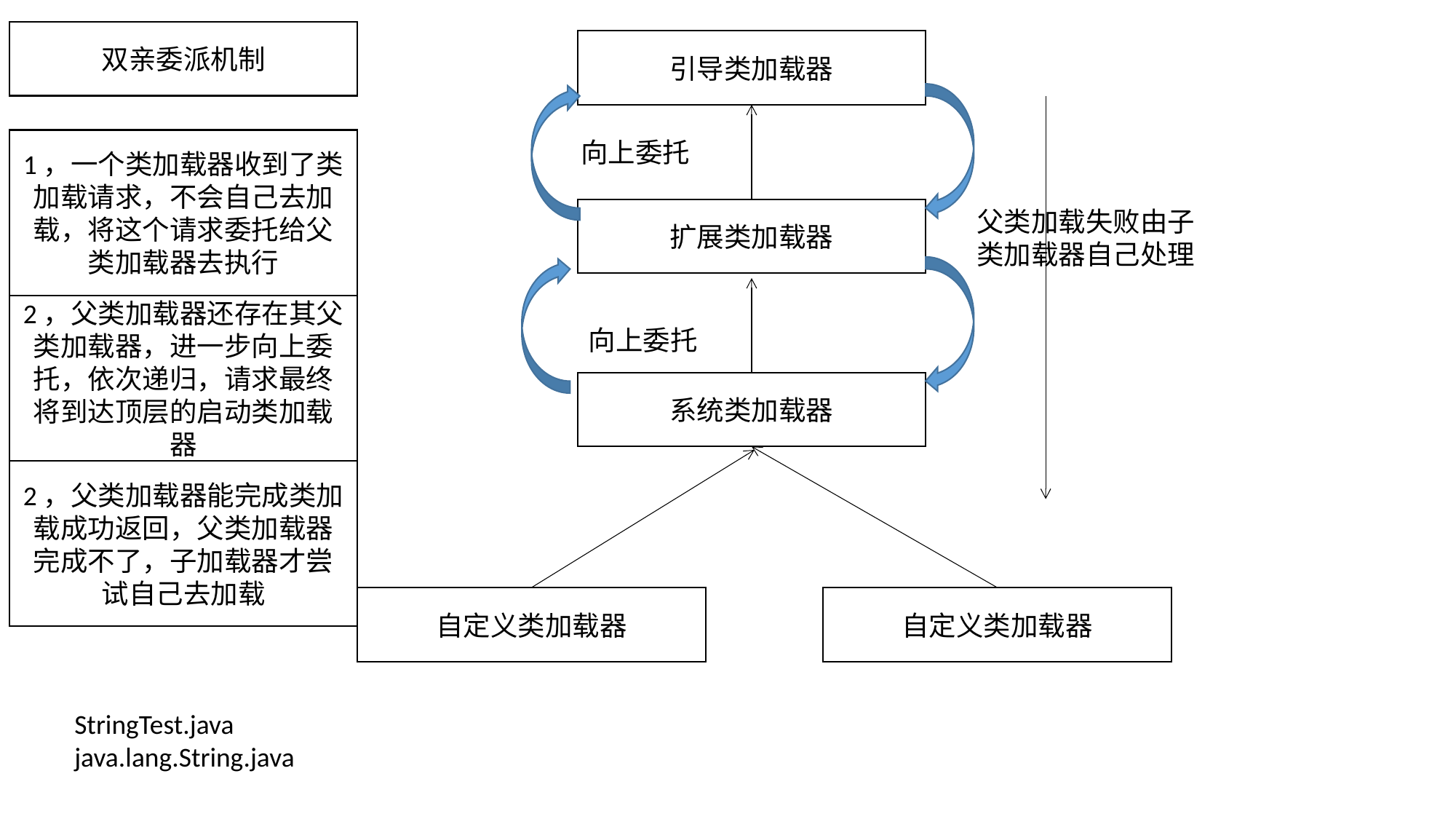

双亲委派机制
引导类加载器

1，一个类加载器收到了类加载请求，不会自己去加载，将这个请求委托给父类加载器去执行
向上委托
扩展类加载器
父类加载失败由子类加载器自己处理

2，父类加载器还存在其父类加载器，进一步向上委托，依次递归，请求最终将到达顶层的启动类加载器
向上委托
系统类加载器
2，父类加载器能完成类加载成功返回，父类加载器完成不了，子加载器才尝试自己去加载
自定义类加载器
自定义类加载器
StringTest.java
java.lang.String.java